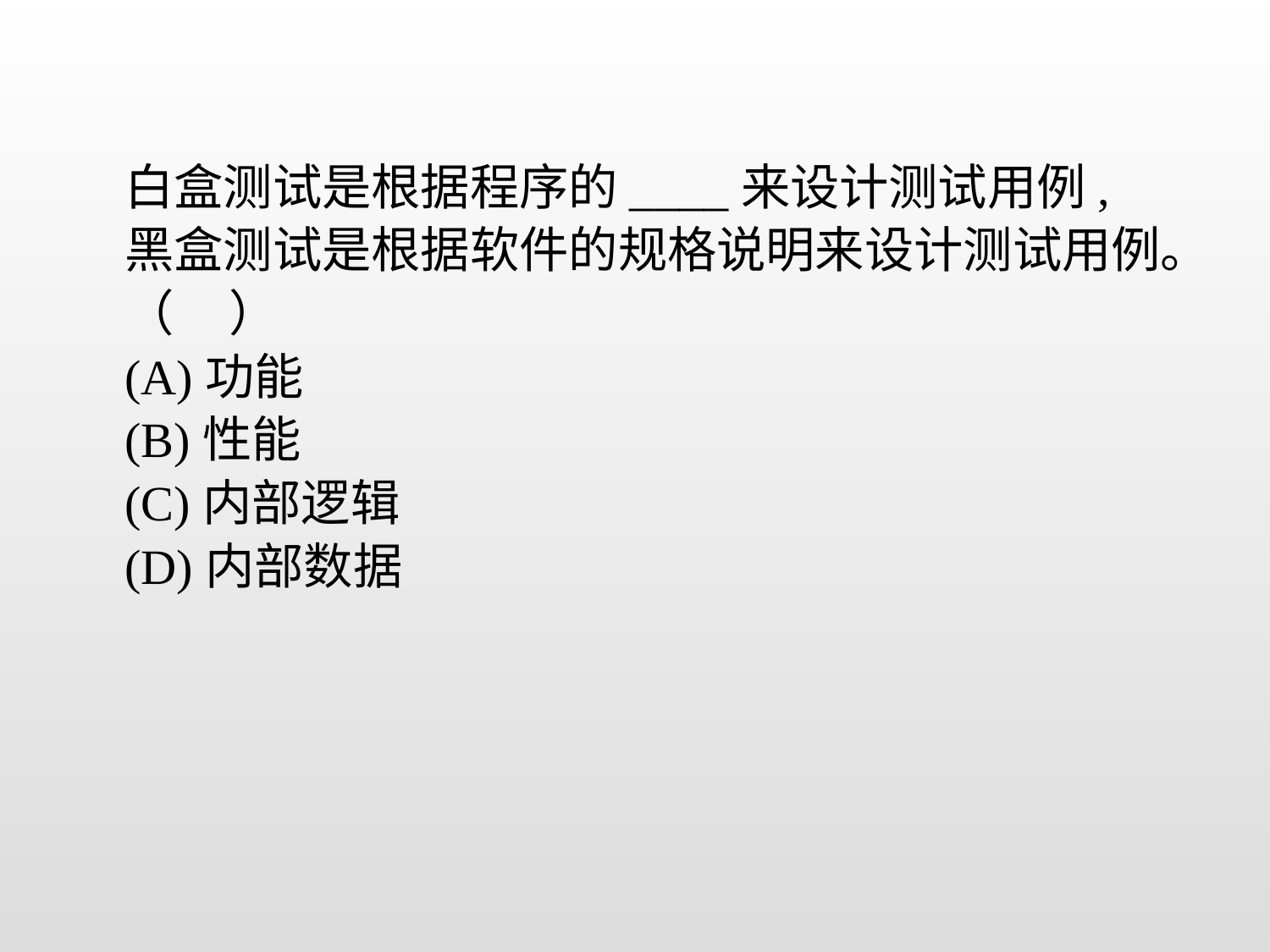

白盒测试是根据程序的____来设计测试用例,
黑盒测试是根据软件的规格说明来设计测试用例。
（     ）
(A)功能
(B)性能
(C)内部逻辑
(D)内部数据